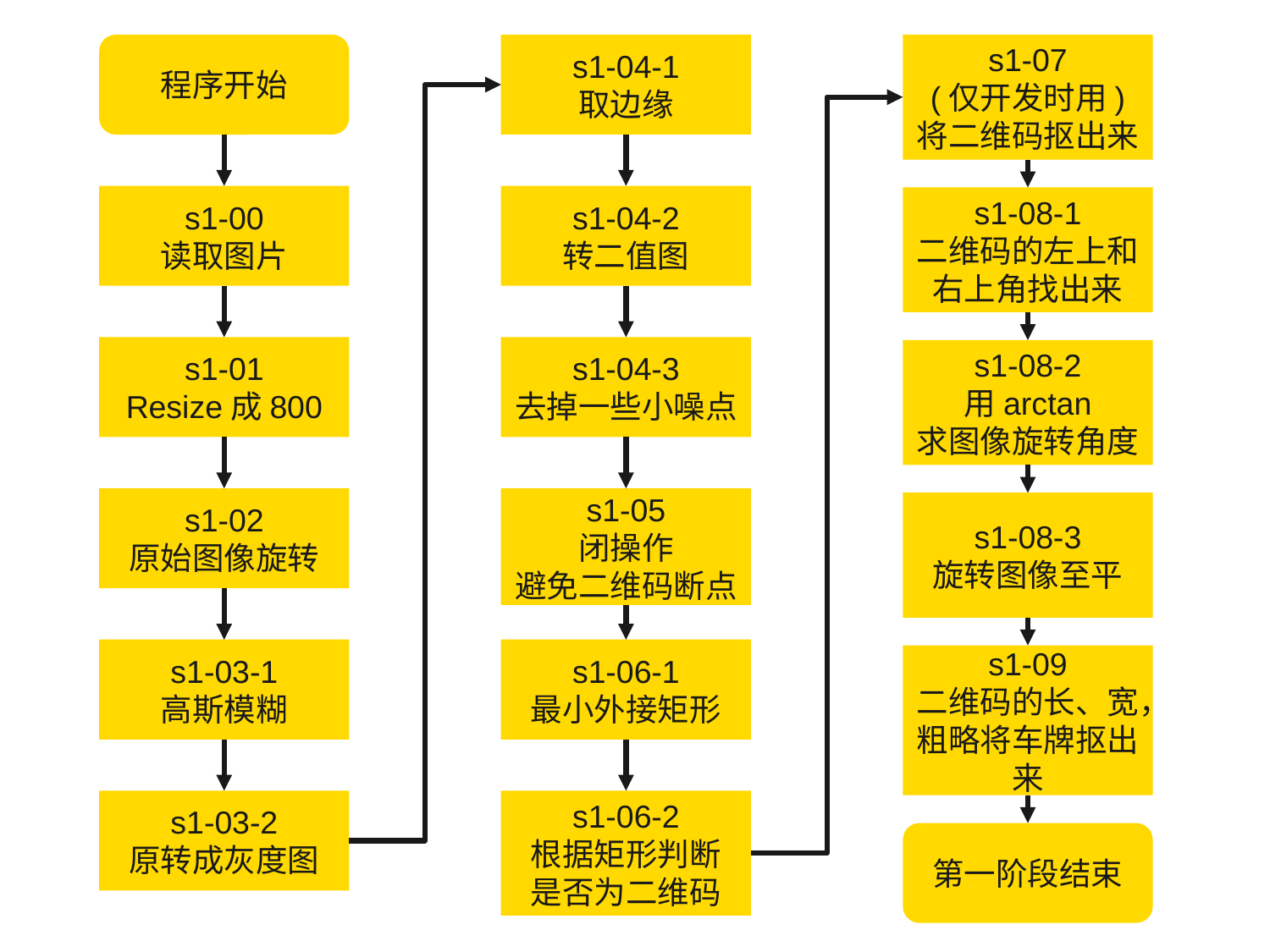

程序开始
s1-04-1
取边缘
s1-07
(仅开发时用)
将二维码抠出来
s1-00
读取图片
s1-04-2
转二值图
s1-08-1
二维码的左上和右上角找出来
s1-01
Resize成800
s1-04-3
去掉一些小噪点
s1-08-2
用arctan
求图像旋转角度
s1-02
原始图像旋转
s1-05
闭操作
避免二维码断点
s1-08-3
旋转图像至平
s1-03-1
高斯模糊
s1-06-1
最小外接矩形
s1-09
二维码的长、宽，粗略将车牌抠出来
s1-03-2
原转成灰度图
s1-06-2
根据矩形判断
是否为二维码
第一阶段结束